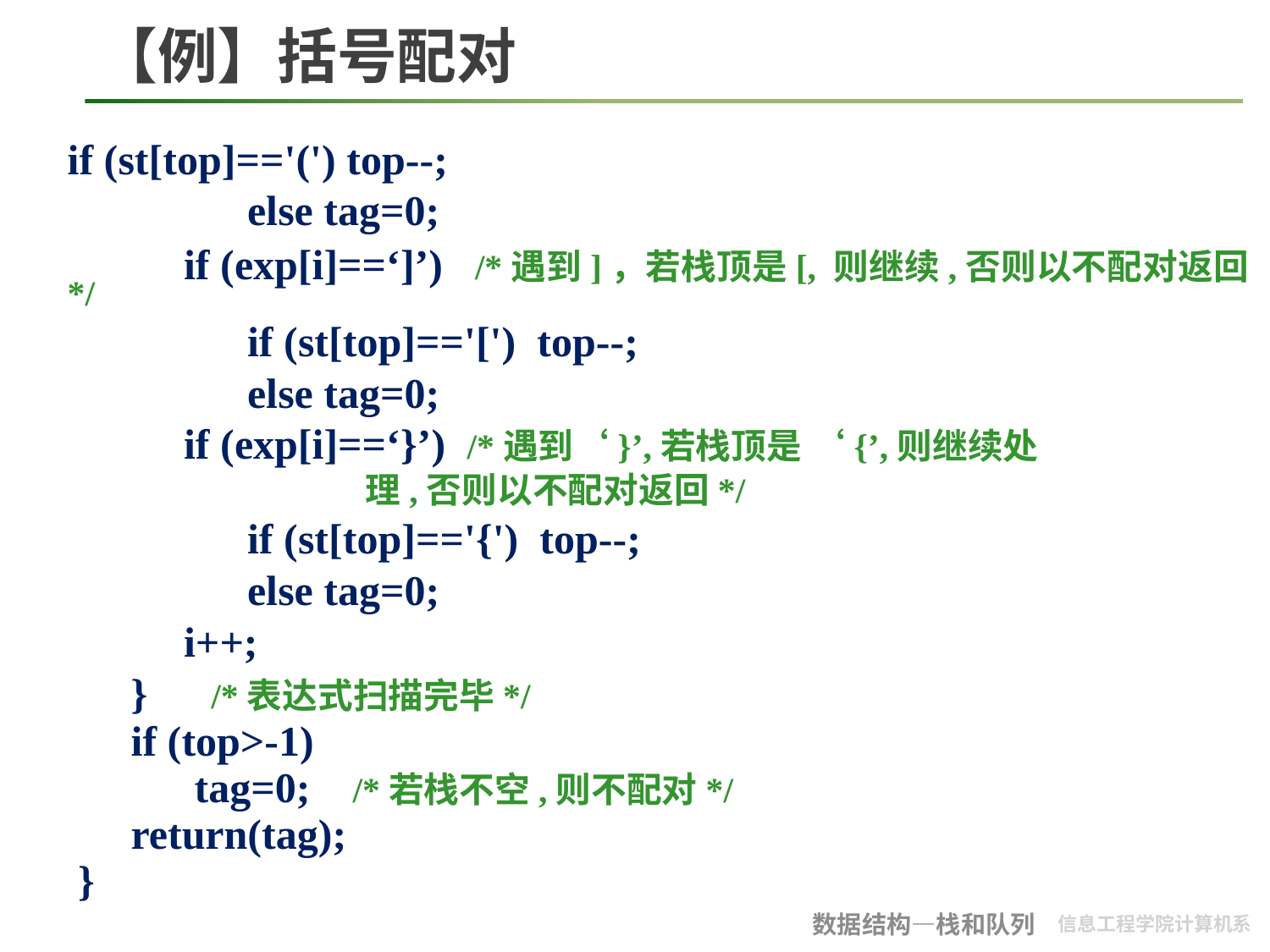

# 【例】括号配对
if (st[top]=='(') top--;
                 else tag=0;
           if (exp[i]==‘]’)   /*遇到]，若栈顶是[, 则继续,否则以不配对返回*/
                 if (st[top]=='[')  top--;
                 else tag=0;
           if (exp[i]==‘}’)  /*遇到‘}’,若栈顶是 ‘{’,则继续处
                                    理,否则以不配对返回*/
                 if (st[top]=='{')  top--;
                 else tag=0;
           i++;
      }      /*表达式扫描完毕*/
      if (top>-1)
            tag=0;    /*若栈不空,则不配对*/
      return(tag);
 }